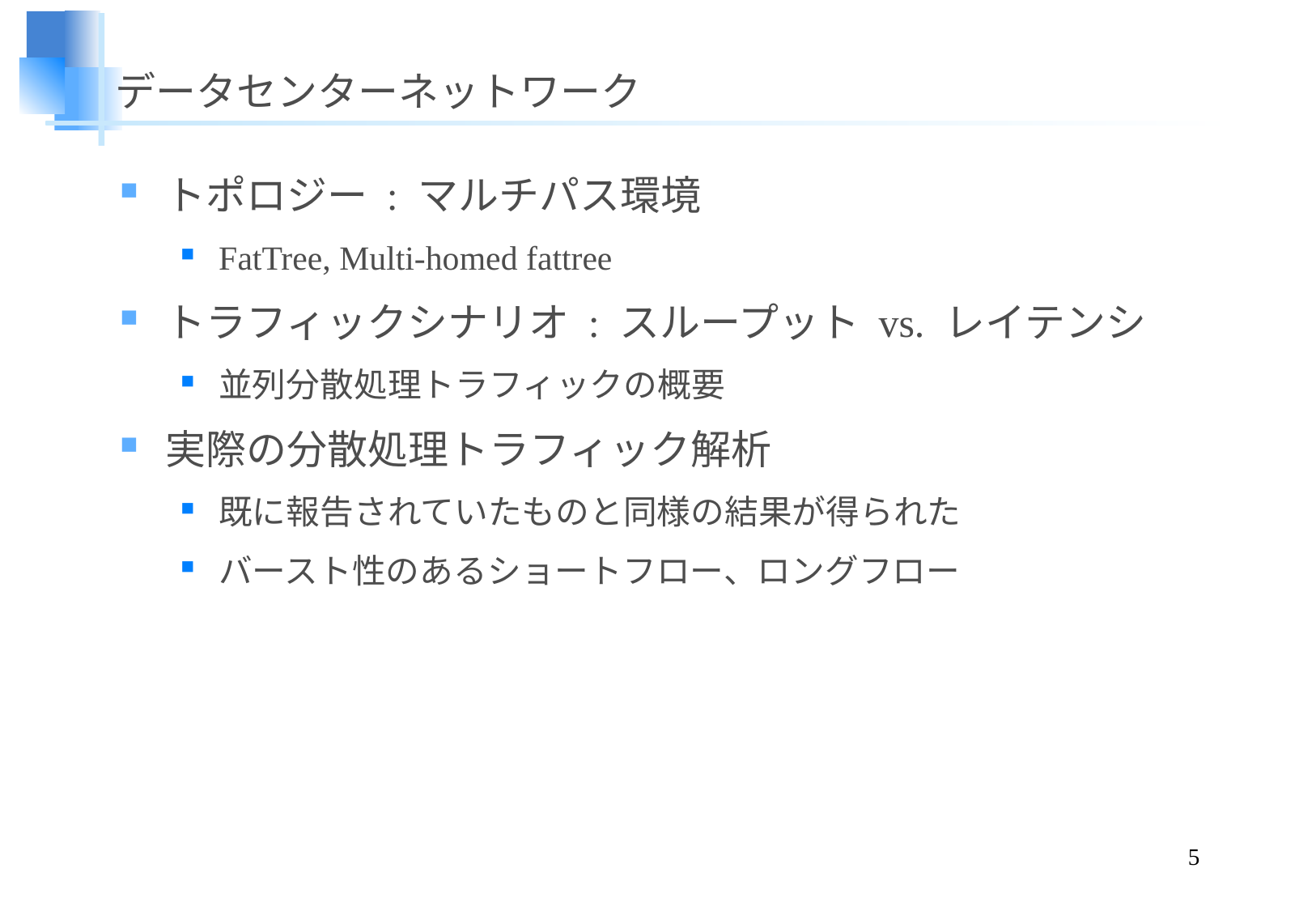

# データセンターネットワーク
トポロジー : マルチパス環境
FatTree, Multi-homed fattree
トラフィックシナリオ : スループット vs. レイテンシ
並列分散処理トラフィックの概要
実際の分散処理トラフィック解析
既に報告されていたものと同様の結果が得られた
バースト性のあるショートフロー、ロングフロー
5